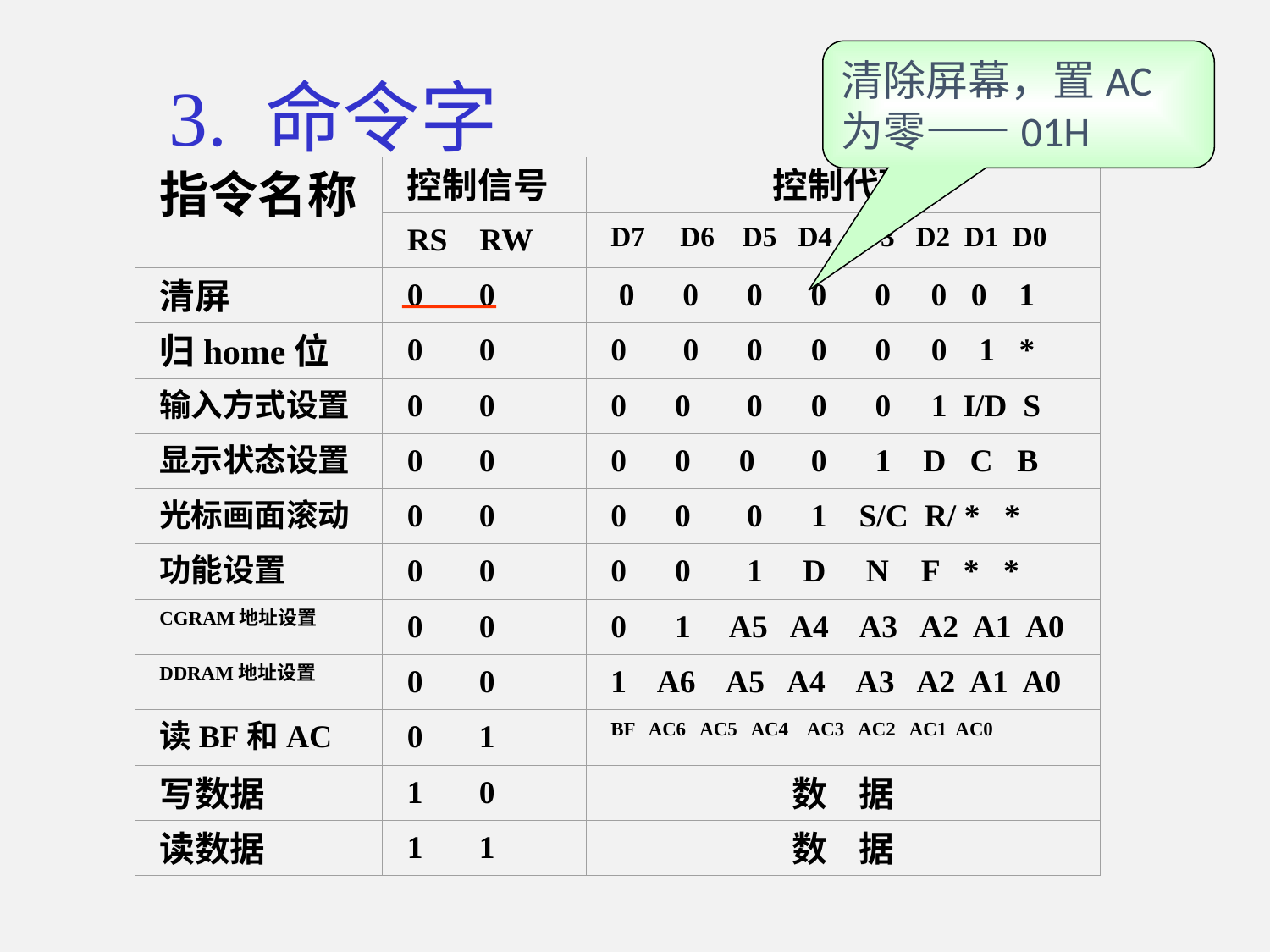

清除屏幕，置AC为零——01H
3. 命令字

指令名称

控制信号

控制代码

RS    RW

D7     D6    D5   D4    D3   D2  D1  D0

清屏

0       0

 0      0      0      0      0     0   0    1

归home位

0       0

0       0      0      0      0     0    1   *

输入方式设置

0       0

0      0       0      0      0     1  I/D  S

显示状态设置

0       0

0      0      0       0      1    D   C   B

光标画面滚动

0       0

0      0       0      1    S/C  R/ *   *

功能设置

0       0

0      0       1     D     N    F   *   *

CGRAM地址设置

0       0

0      1     A5   A4    A3   A2  A1  A0

DDRAM地址设置

0       0

1    A6    A5   A4    A3   A2  A1  A0

读BF和AC

0       1

BF   AC6   AC5   AC4    AC3   AC2   AC1  AC0

写数据

1       0

数    据

读数据

1       1

数    据